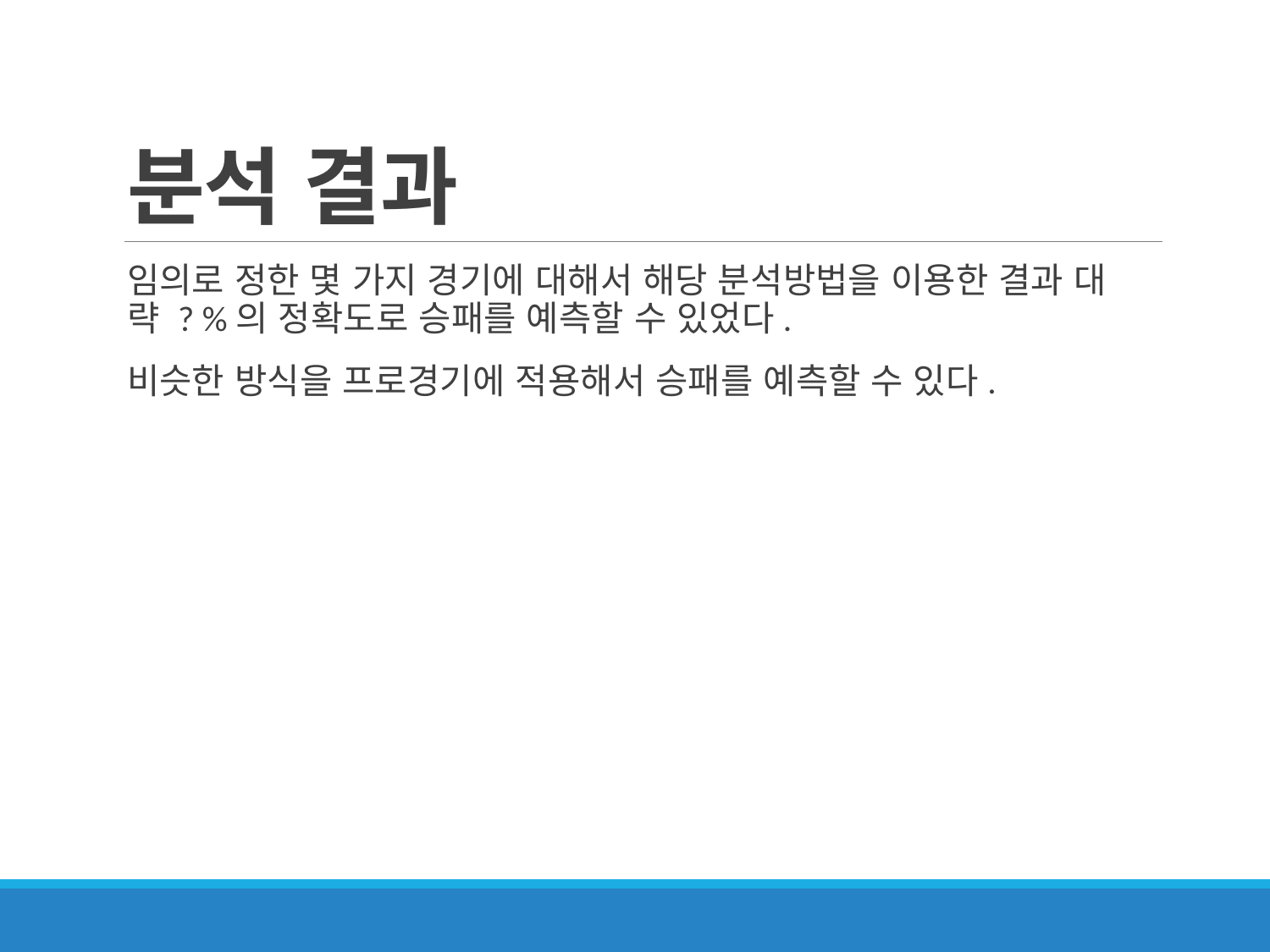

# 분석 결과
임의로 정한 몇 가지 경기에 대해서 해당 분석방법을 이용한 결과 대략 ? %의 정확도로 승패를 예측할 수 있었다.
비슷한 방식을 프로경기에 적용해서 승패를 예측할 수 있다.